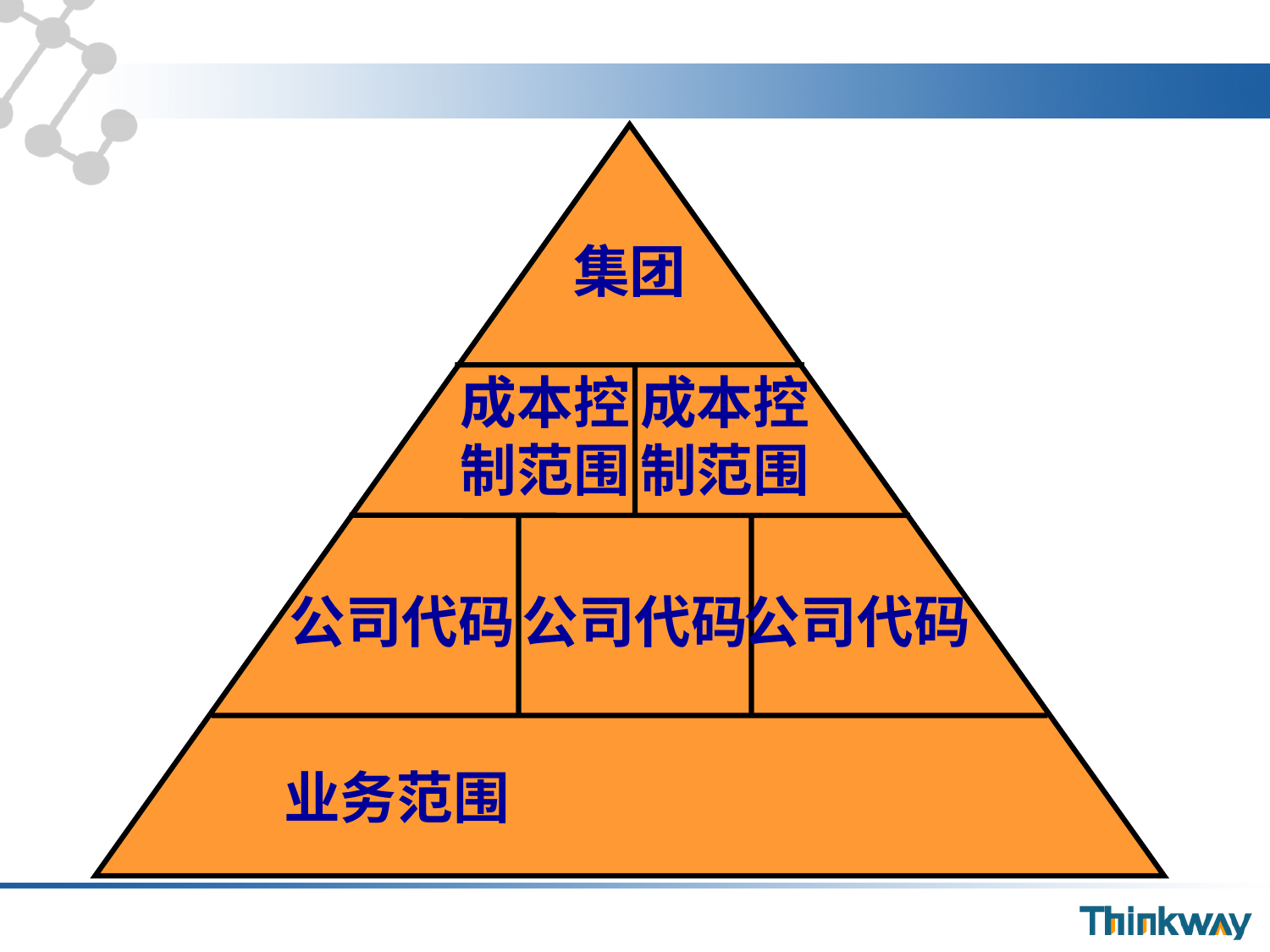

集团

成本控
制范围
成本控
制范围

公司代码
公司代码
公司代码

业务范围